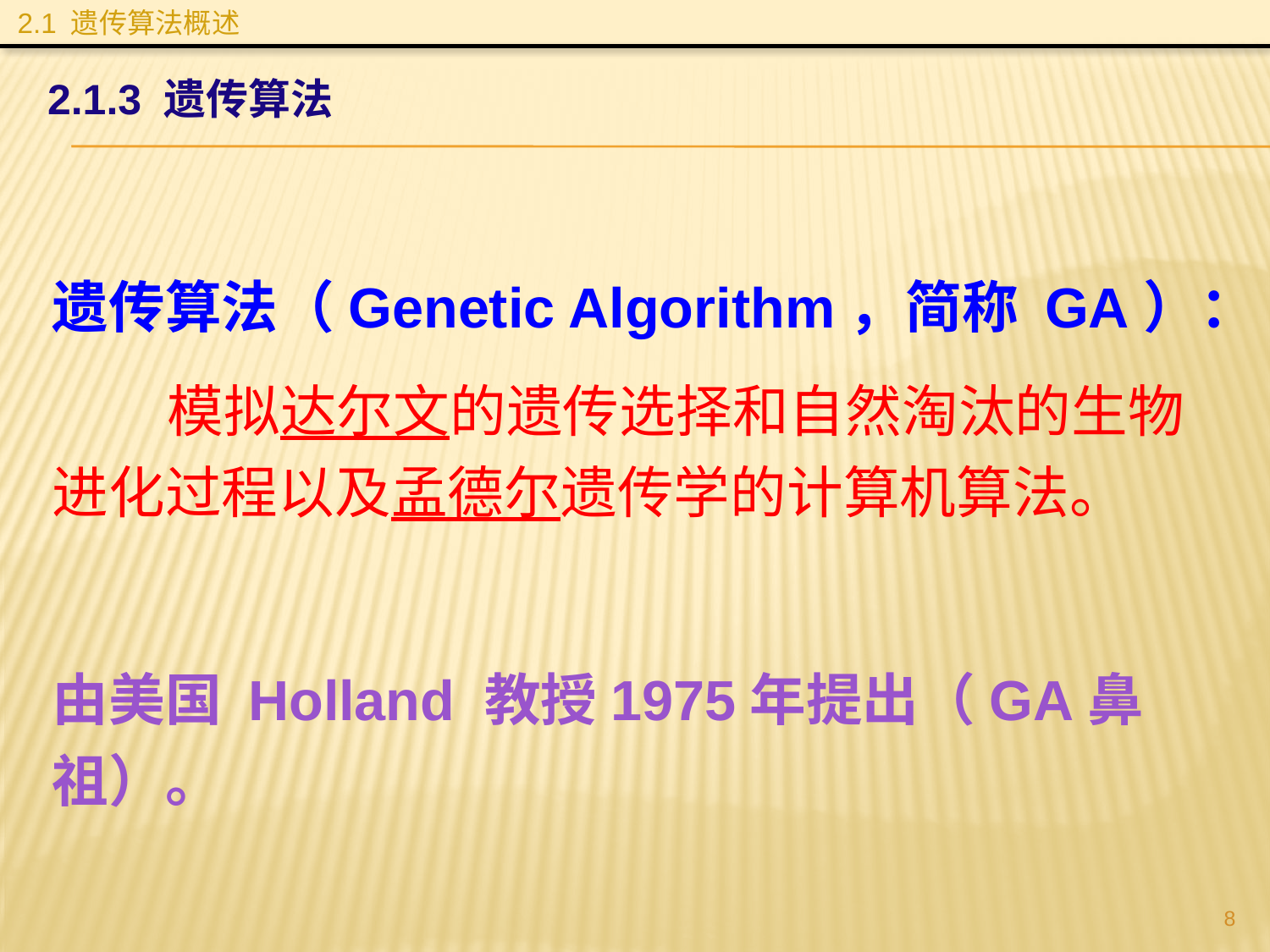

2.1 遗传算法概述

2.1.3 遗传算法
遗传算法（Genetic Algorithm，简称 GA）：
        模拟达尔文的遗传选择和自然淘汰的生物进化过程以及孟德尔遗传学的计算机算法。

由美国 Holland 教授1975年提出（GA鼻祖）。
8